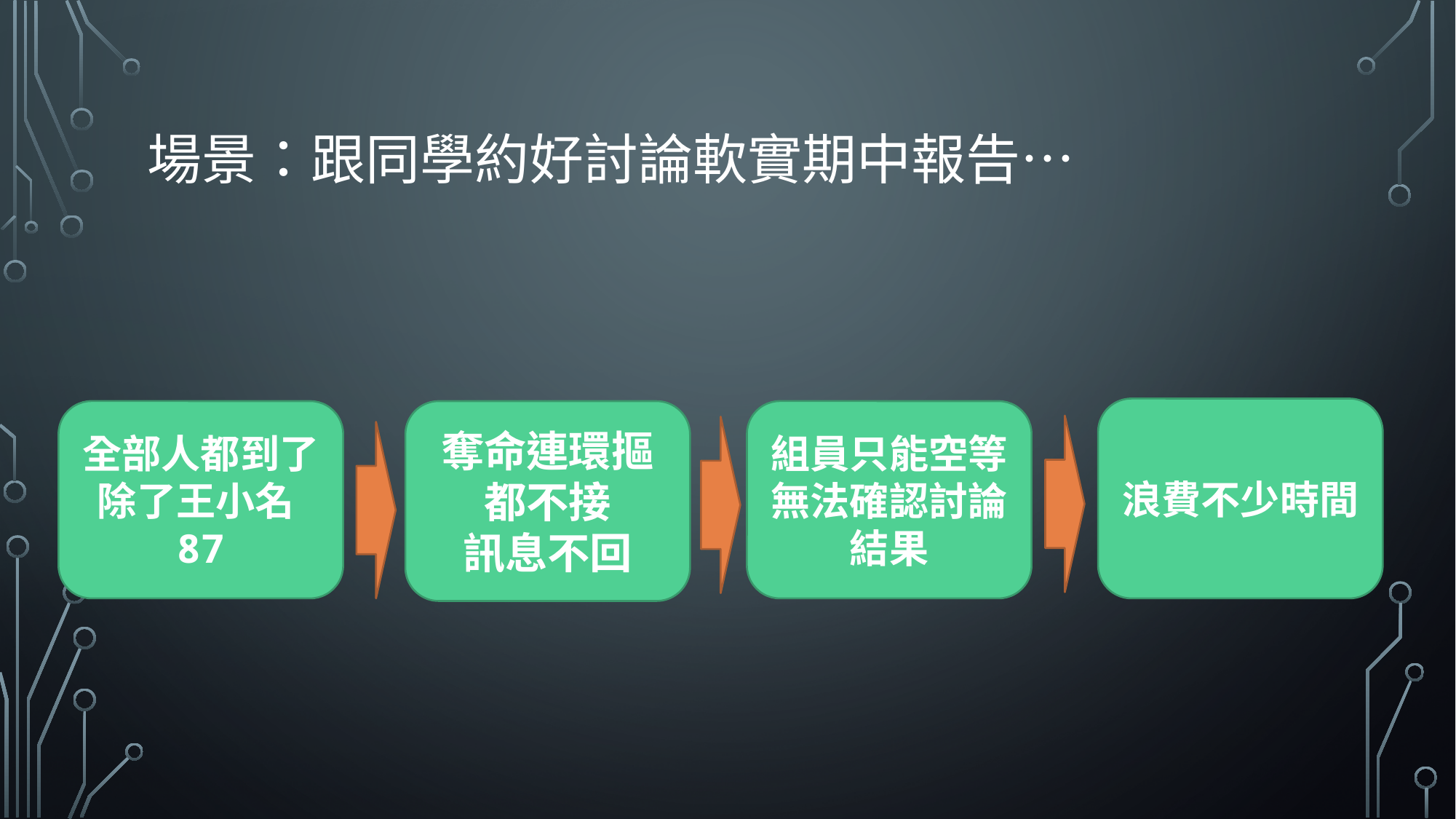

# 場景：跟同學約好討論軟實期中報告…
浪費不少時間
全部人都到了
除了王小名87
奪命連環摳都不接
訊息不回
組員只能空等
無法確認討論結果